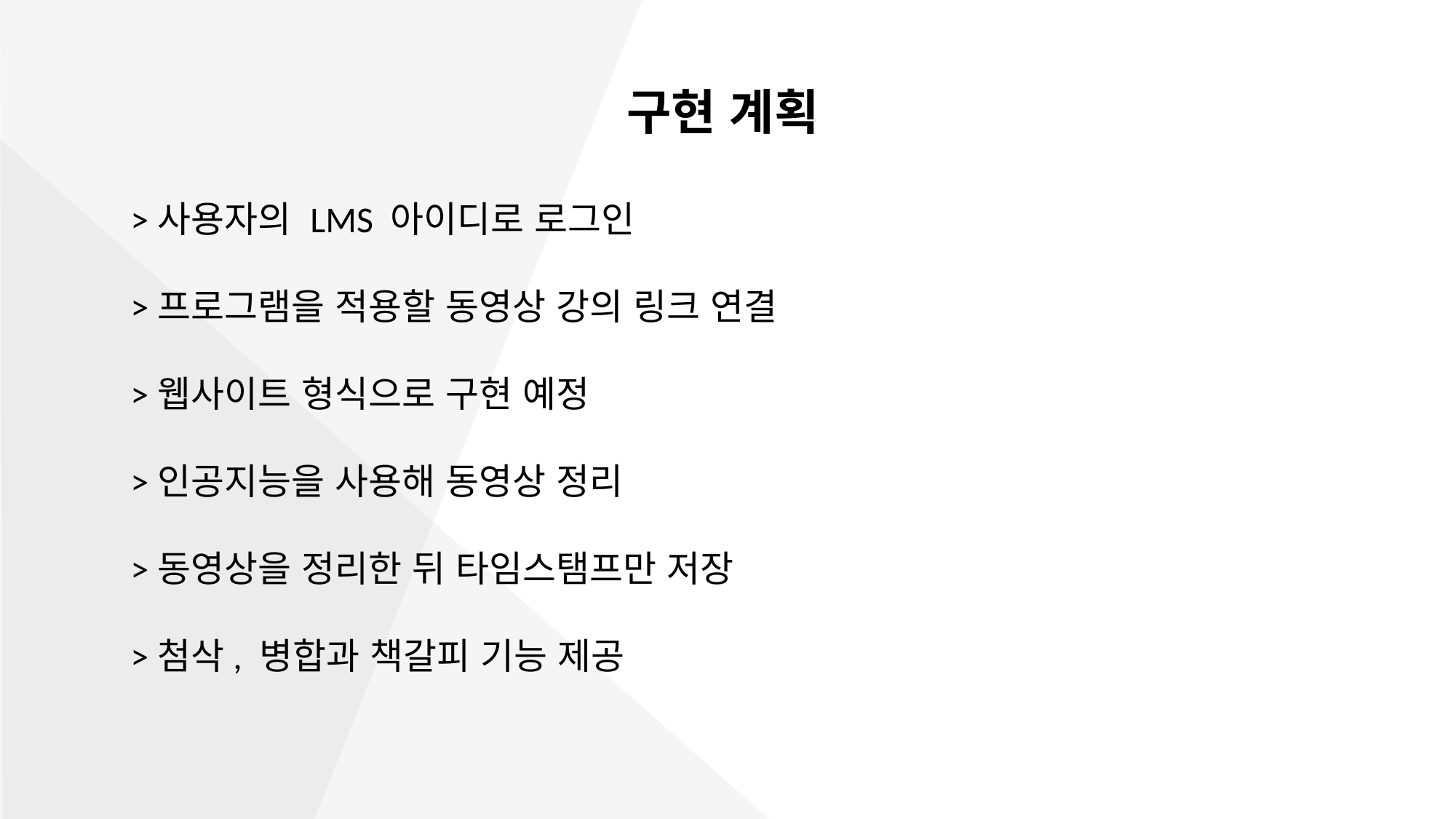

구현 계획

>사용자의 LMS 아이디로 로그인

>프로그램을 적용할 동영상 강의 링크 연결

>웹사이트 형식으로 구현 예정

>인공지능을 사용해 동영상 정리

>동영상을 정리한 뒤 타임스탬프만 저장

>첨삭, 병합과 책갈피 기능 제공